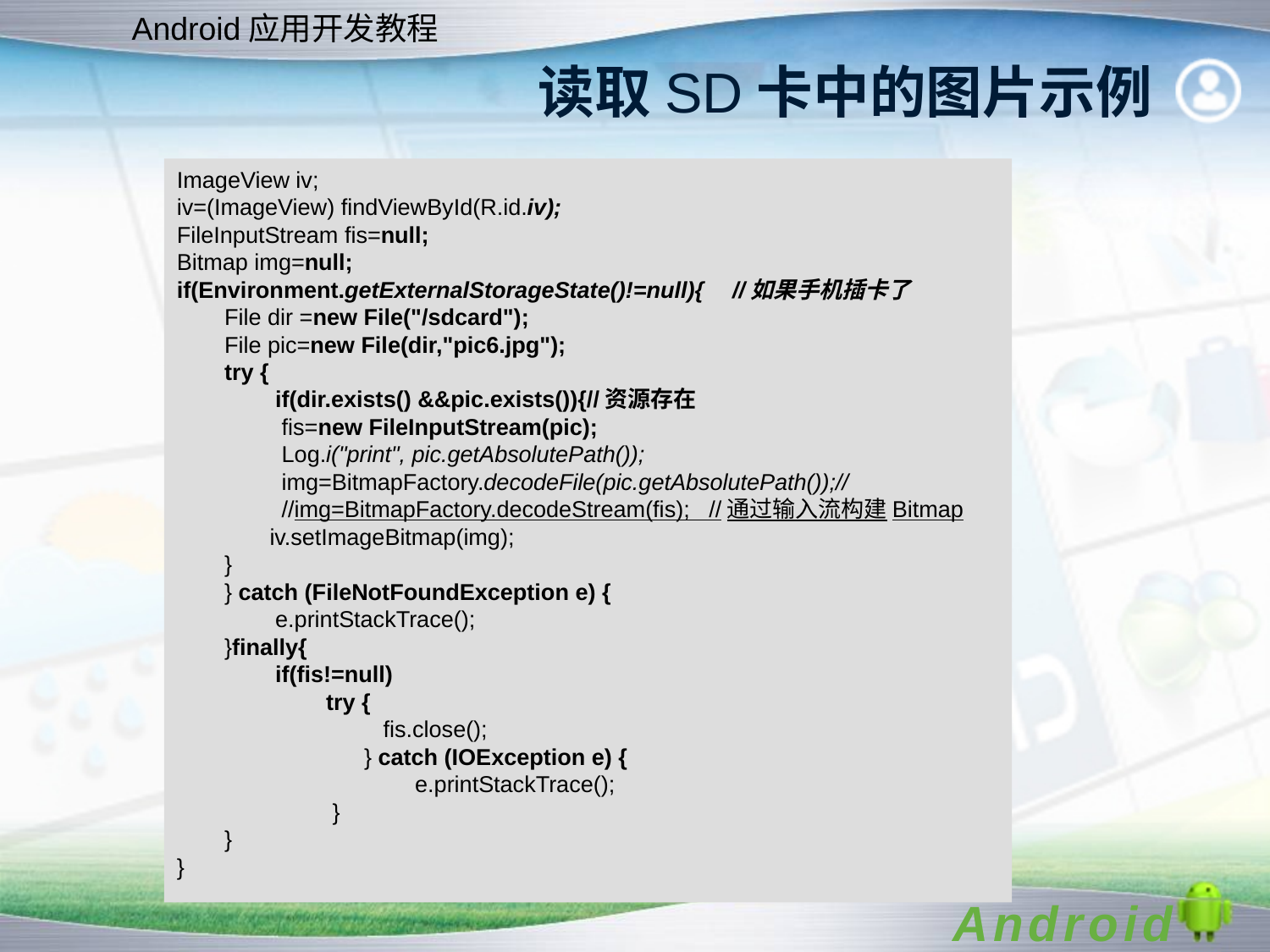

# 读取SD卡中的图片示例
ImageView iv;
iv=(ImageView) findViewById(R.id.iv);
FileInputStream fis=null;
Bitmap img=null;
if(Environment.getExternalStorageState()!=null){	//如果手机插卡了
	File dir =new File("/sdcard");
	File pic=new File(dir,"pic6.jpg");
	try {
	        if(dir.exists() &&pic.exists()){//资源存在
	         fis=new FileInputStream(pic);
	         Log.i("print", pic.getAbsolutePath());
	         img=BitmapFactory.decodeFile(pic.getAbsolutePath());//
	         //img=BitmapFactory.decodeStream(fis);   //通过输入流构建Bitmap
	 iv.setImageBitmap(img);
	}
	} catch (FileNotFoundException e) {
	        e.printStackTrace();
	}finally{
	        if(fis!=null)
	                try {
	                         fis.close();
		  } catch (IOException e) {
		          e.printStackTrace();
	                 }
	}
}